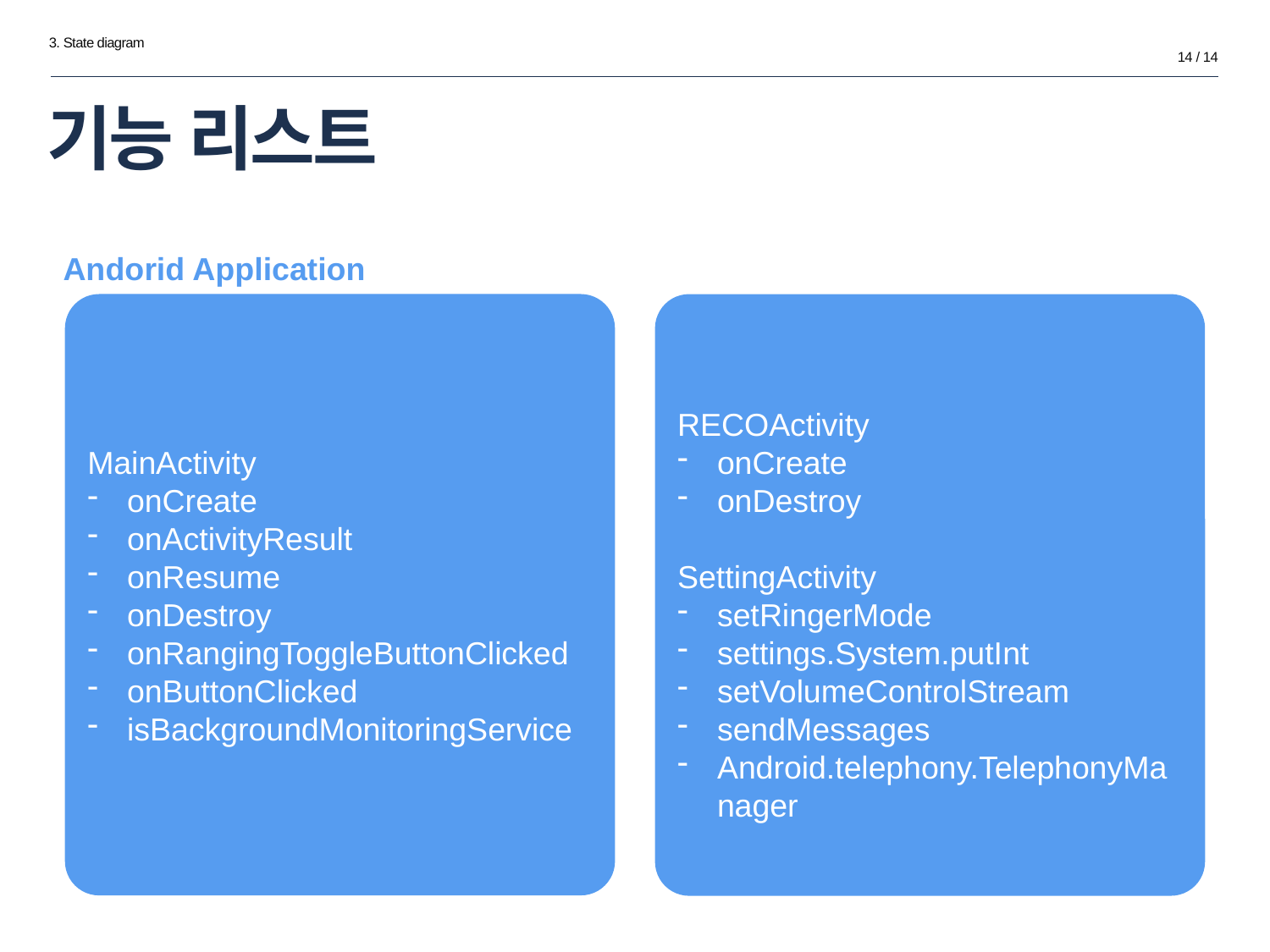

3. State diagram
14 / 14
# 기능 리스트

Andorid Application

MainActivity
onCreate
onActivityResult
onResume
onDestroy
onRangingToggleButtonClicked
onButtonClicked
isBackgroundMonitoringService

RECOActivity
onCreate
onDestroy

SettingActivity
setRingerMode
settings.System.putInt
setVolumeControlStream
sendMessages
Android.telephony.TelephonyManager